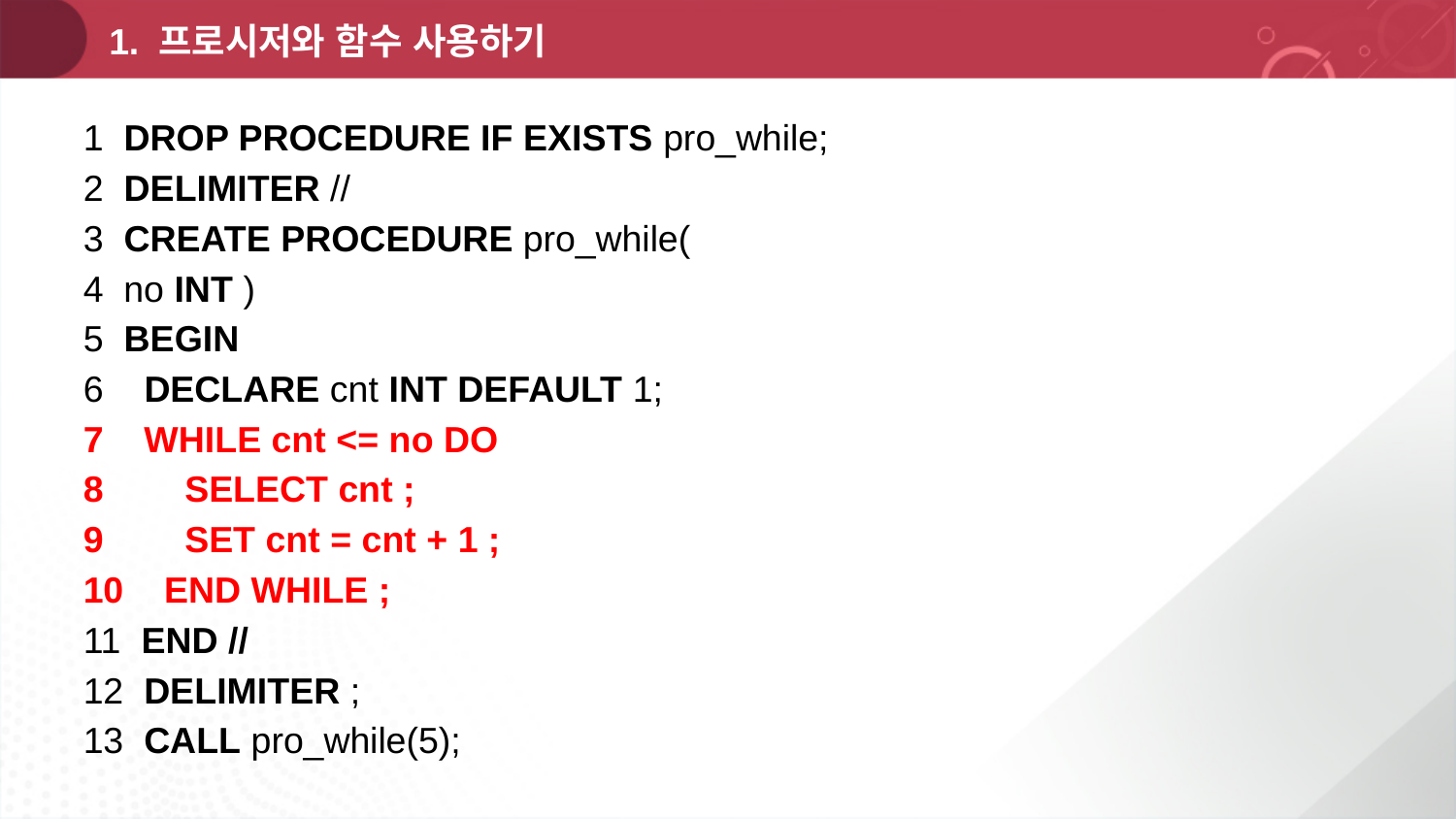

1. 프로시저와 함수 사용하기
1  DROP PROCEDURE IF EXISTS pro_while;
2  DELIMITER //
3  CREATE PROCEDURE pro_while(
4  no INT )
5  BEGIN
6    DECLARE cnt INT DEFAULT 1;
7    WHILE cnt <= no DO
8        SELECT cnt ;
9        SET cnt = cnt + 1 ;
10    END WHILE ;
11  END //
12  DELIMITER ;
13  CALL pro_while(5);